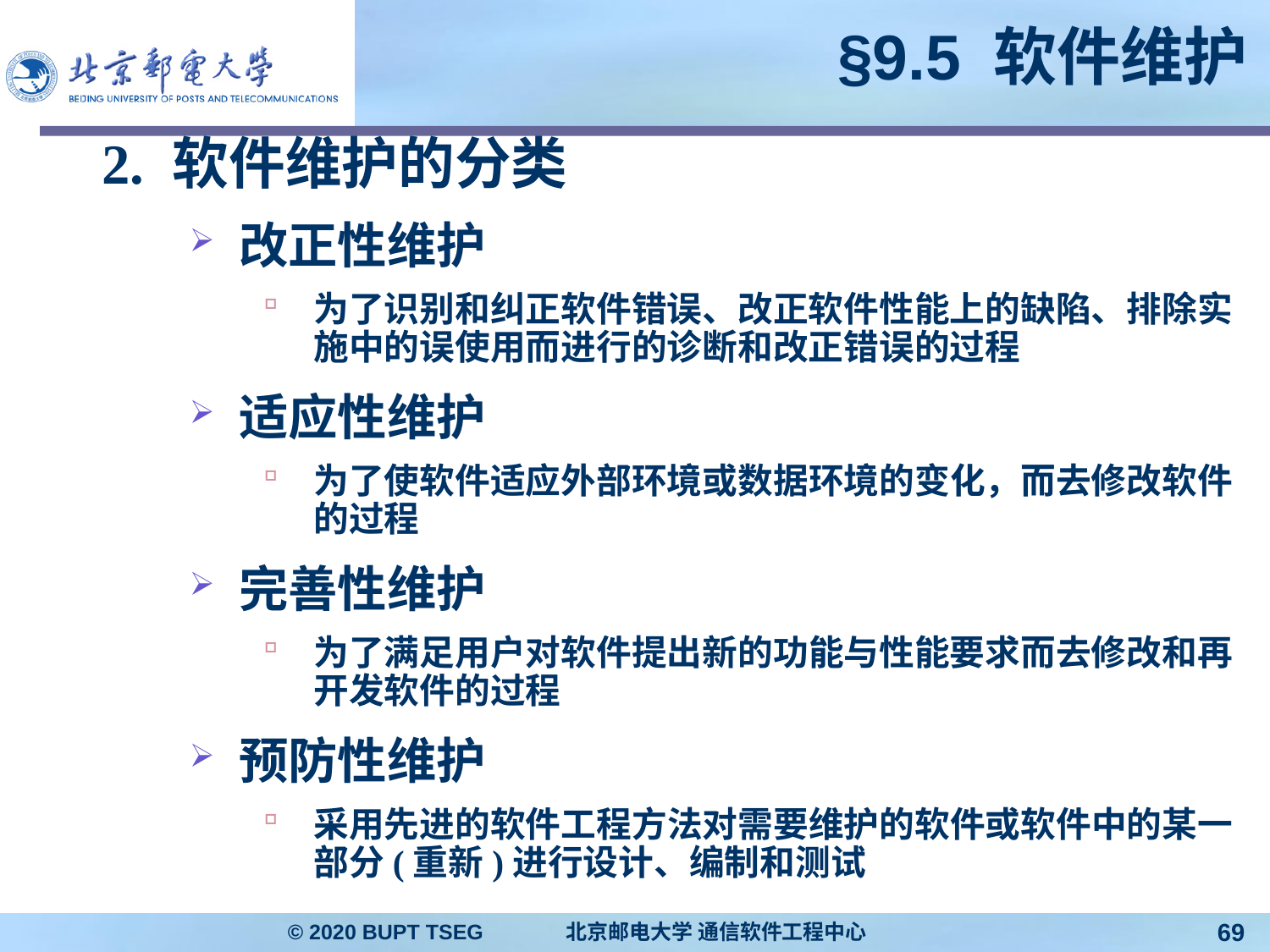

# §9.5 软件维护
2. 软件维护的分类
改正性维护
为了识别和纠正软件错误、改正软件性能上的缺陷、排除实施中的误使用而进行的诊断和改正错误的过程
适应性维护
为了使软件适应外部环境或数据环境的变化，而去修改软件的过程
完善性维护
为了满足用户对软件提出新的功能与性能要求而去修改和再开发软件的过程
预防性维护
采用先进的软件工程方法对需要维护的软件或软件中的某一部分(重新)进行设计、编制和测试
© 2020 BUPT TSEG             北京邮电大学 通信软件工程中心